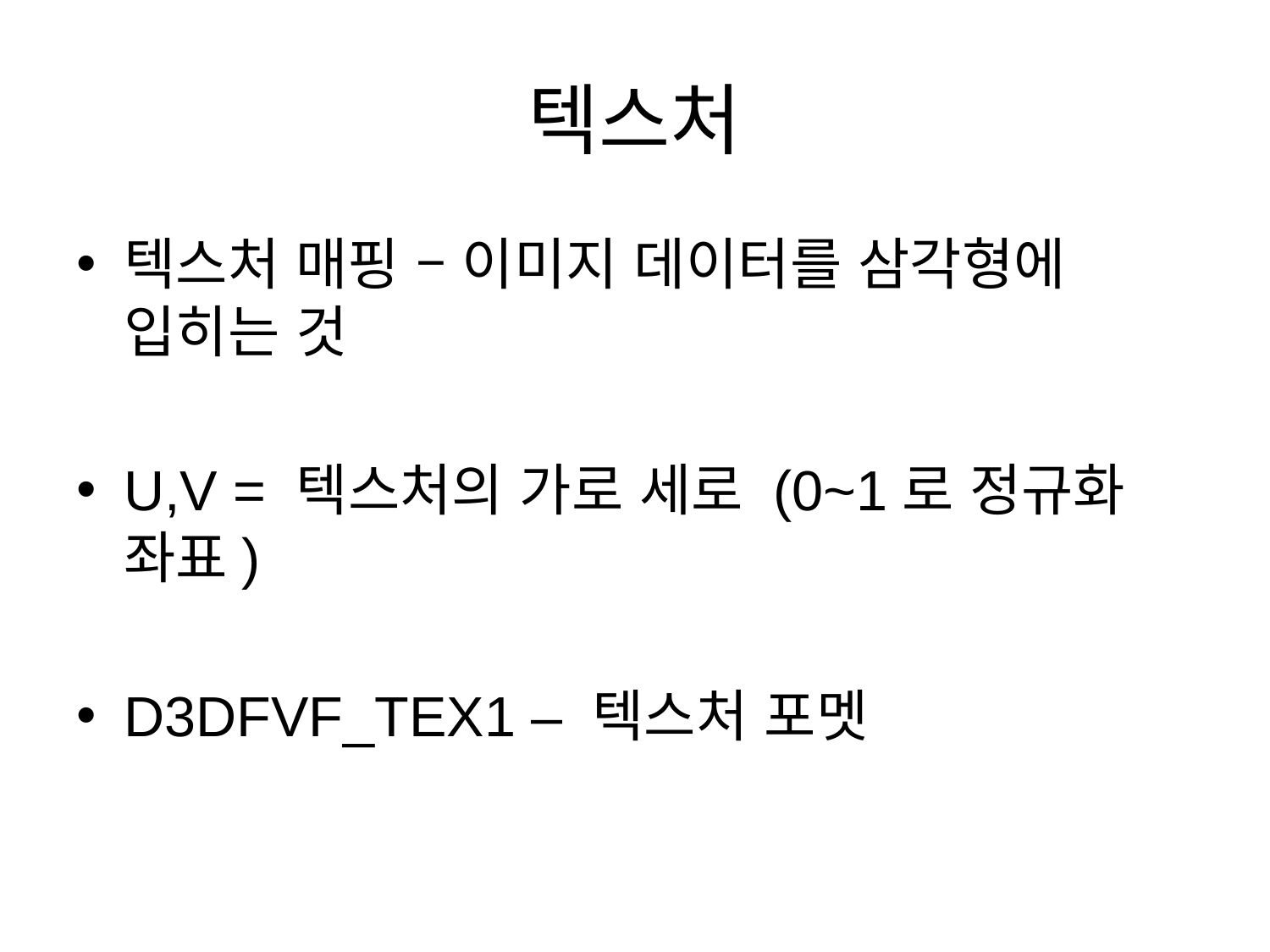

# 텍스처
텍스처 매핑 – 이미지 데이터를 삼각형에 입히는 것

U,V = 텍스처의 가로 세로 (0~1로 정규화 좌표)

D3DFVF_TEX1 – 텍스처 포멧